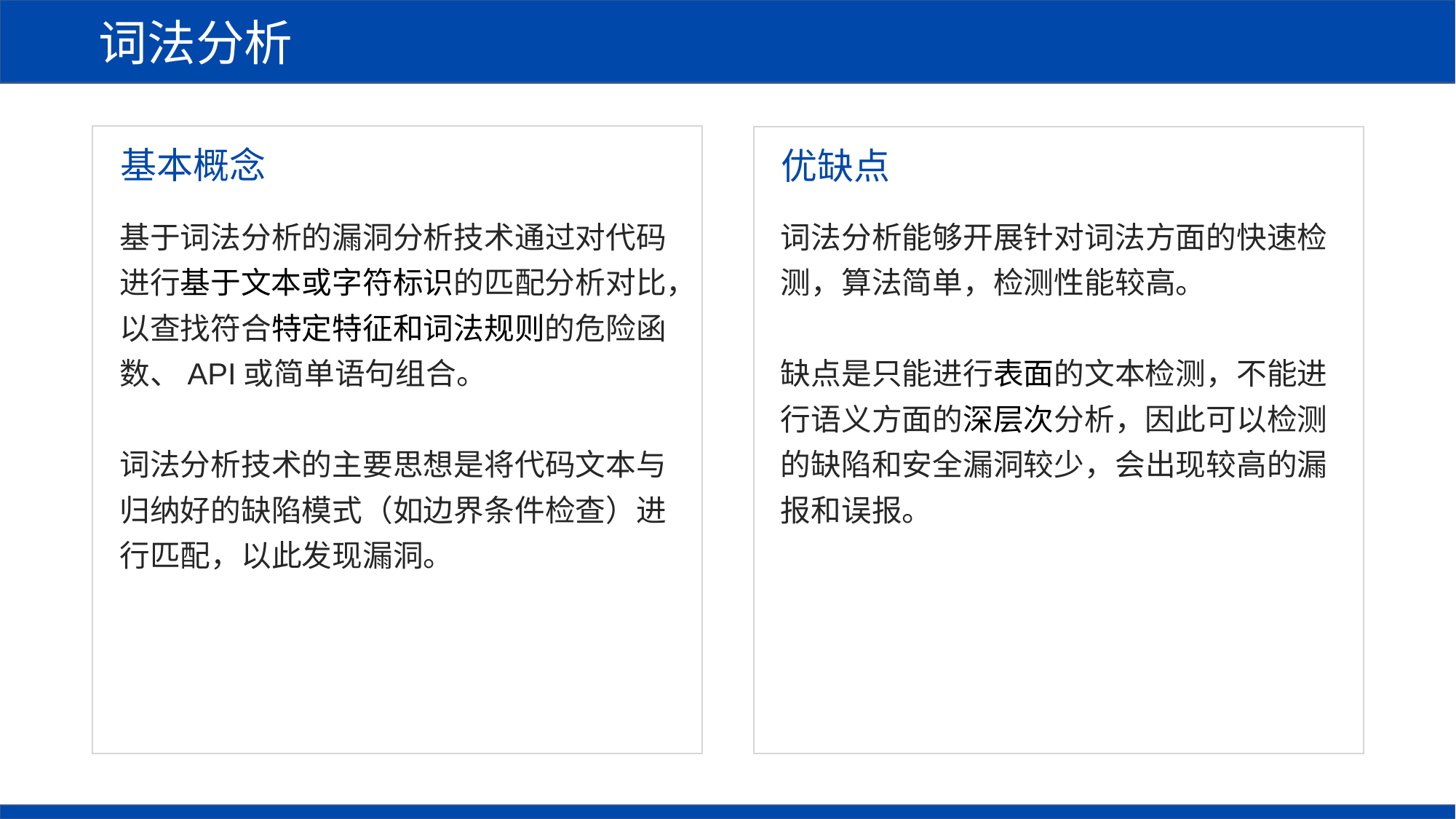

词法分析

基本概念
优缺点
基于词法分析的漏洞分析技术通过对代码进行基于文本或字符标识的匹配分析对比，以查找符合特定特征和词法规则的危险函数、API或简单语句组合。

词法分析技术的主要思想是将代码文本与归纳好的缺陷模式（如边界条件检查）进行匹配，以此发现漏洞。
词法分析能够开展针对词法方面的快速检测，算法简单，检测性能较高。

缺点是只能进行表面的文本检测，不能进行语义方面的深层次分析，因此可以检测的缺陷和安全漏洞较少，会出现较高的漏报和误报。